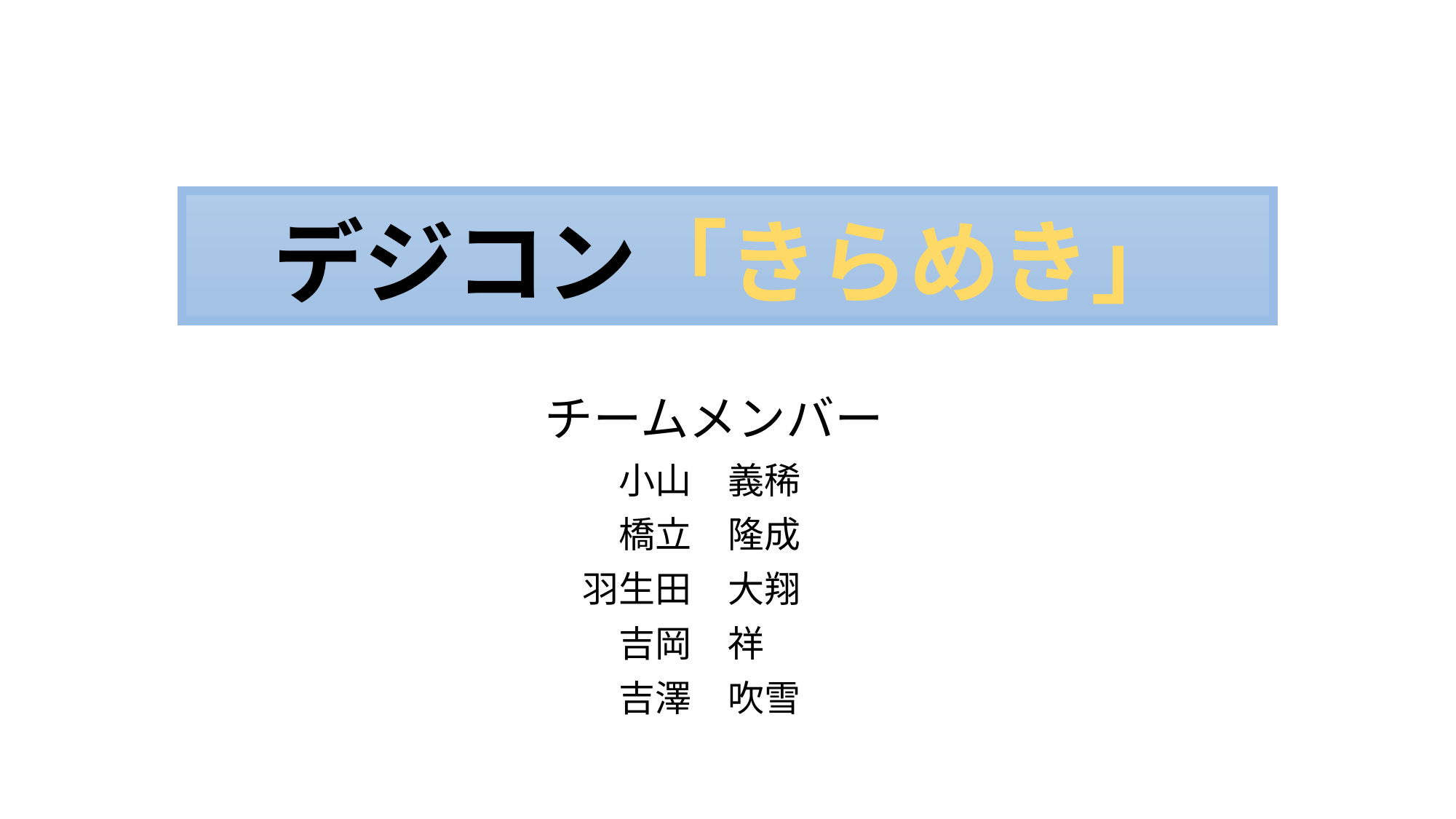

# デジコン「きらめき」
   チームメンバー
　小山　義稀
　橋立　隆成
羽生田　大翔
吉岡　祥
　吉澤　吹雪